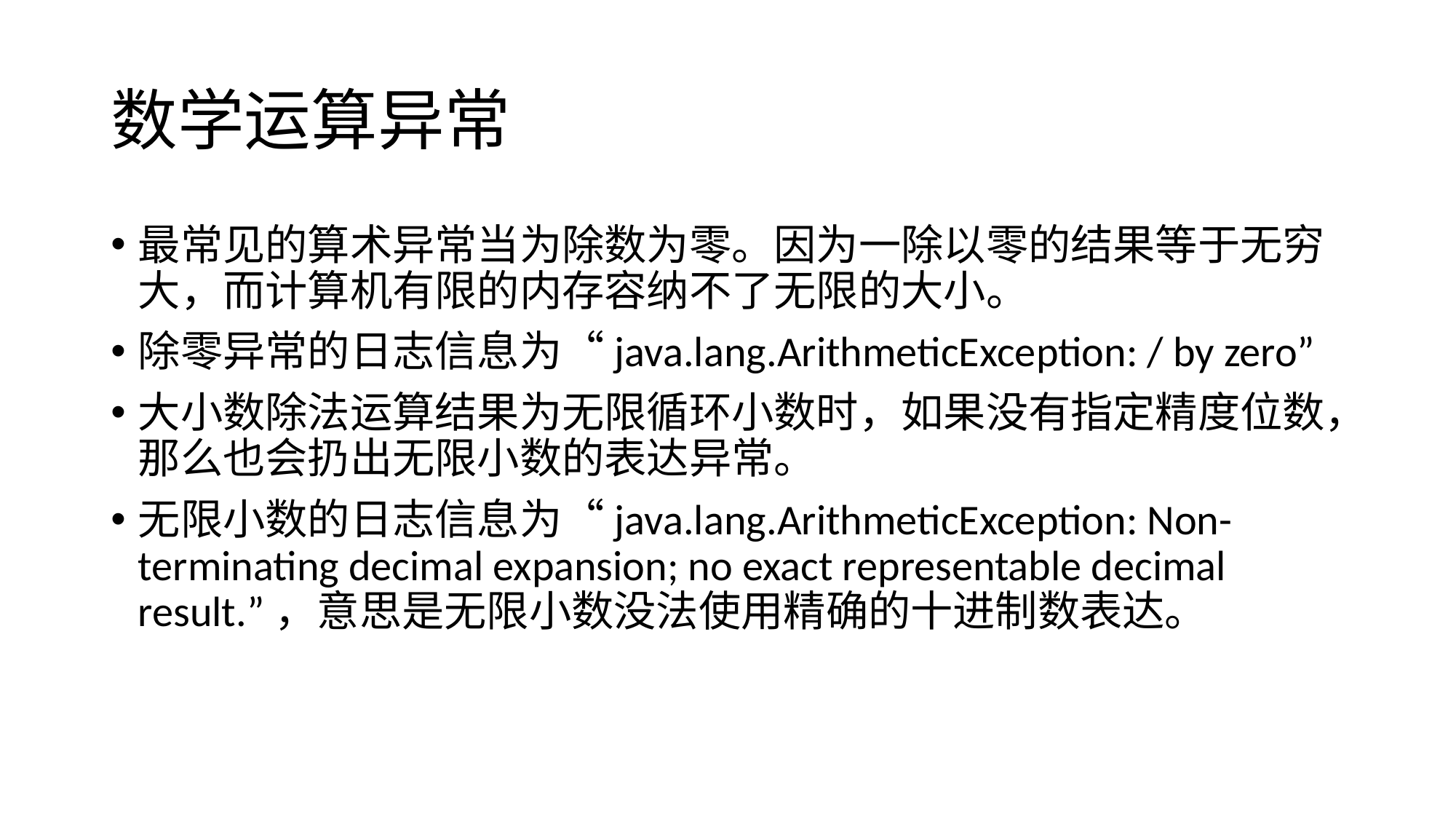

# 数学运算异常
最常见的算术异常当为除数为零。因为一除以零的结果等于无穷大，而计算机有限的内存容纳不了无限的大小。
除零异常的日志信息为“java.lang.ArithmeticException: / by zero”
大小数除法运算结果为无限循环小数时，如果没有指定精度位数，那么也会扔出无限小数的表达异常。
无限小数的日志信息为“java.lang.ArithmeticException: Non-terminating decimal expansion; no exact representable decimal result.”，意思是无限小数没法使用精确的十进制数表达。